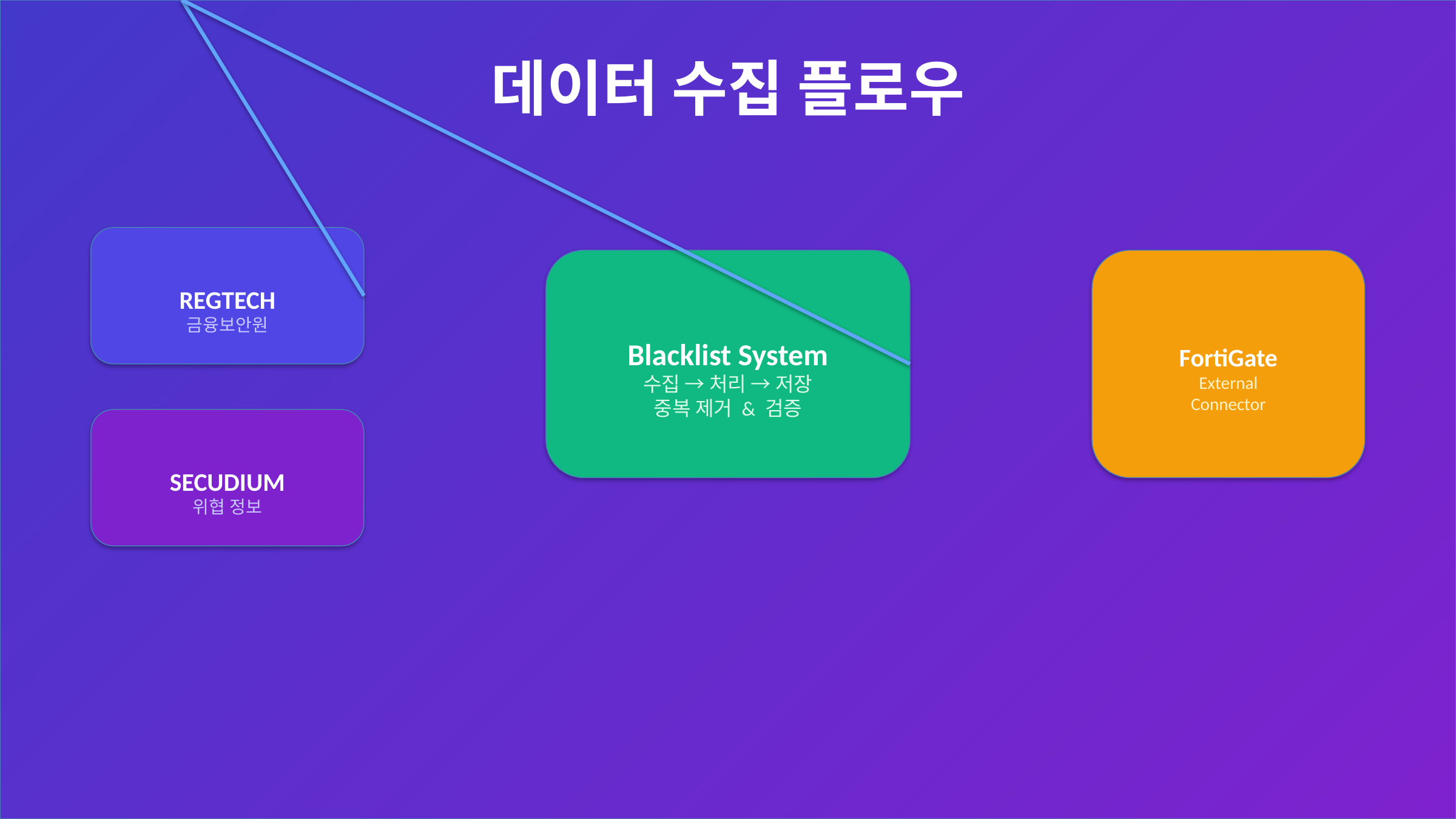

#
데이터 수집 플로우

REGTECH
금융보안원

Blacklist System
수집 → 처리 → 저장
중복 제거 & 검증

FortiGate
External
Connector

SECUDIUM
위협 정보